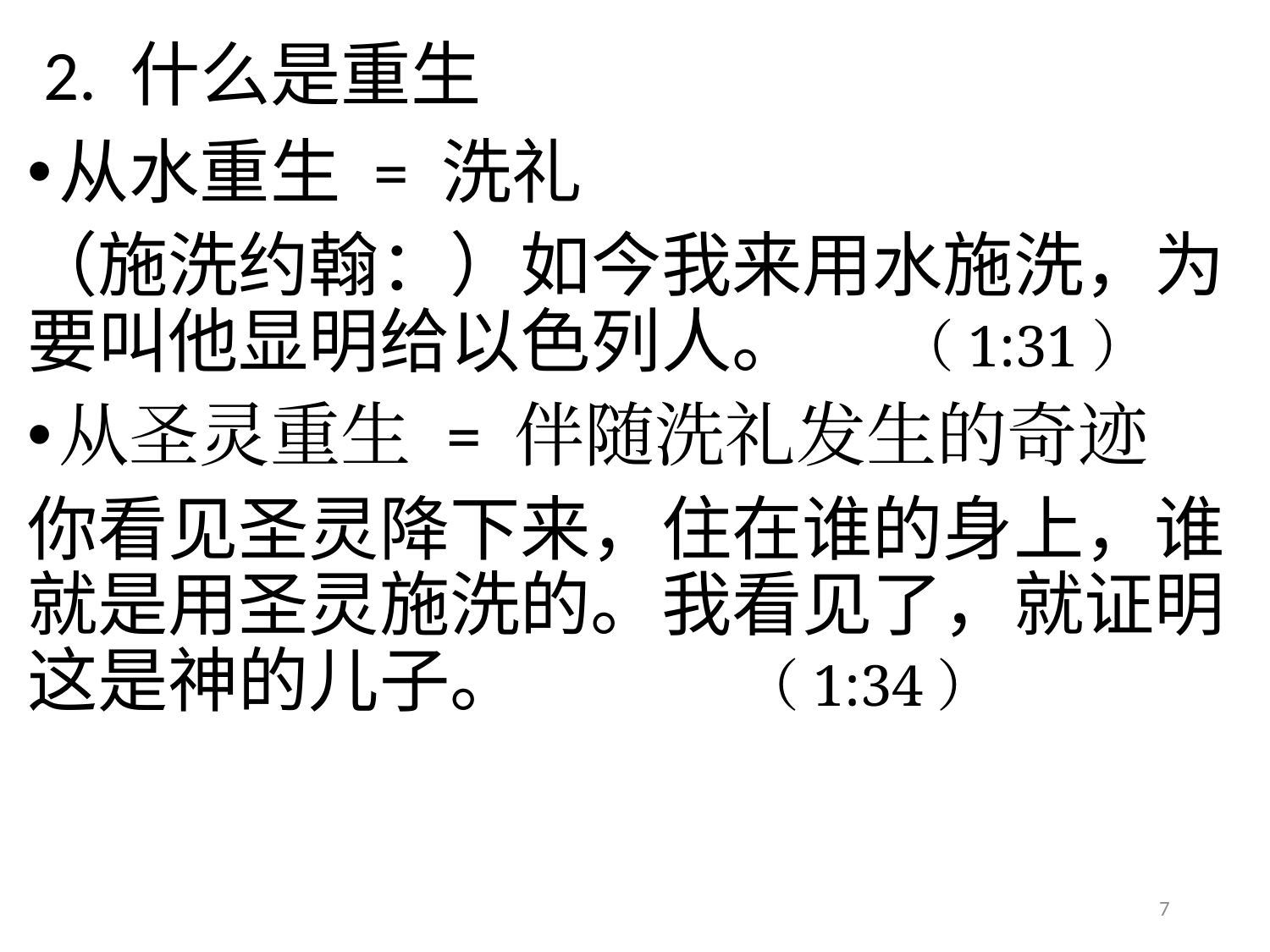

# 2. 什么是重生
从水重生 = 洗礼
（施洗约翰：）如今我来用水施洗，为要叫他显明给以色列人。      （1:31）
从圣灵重生 = 伴随洗礼发生的奇迹
你看见圣灵降下来，住在谁的身上，谁就是用圣灵施洗的。我看见了，就证明这是神的儿子。              （1:34）
7